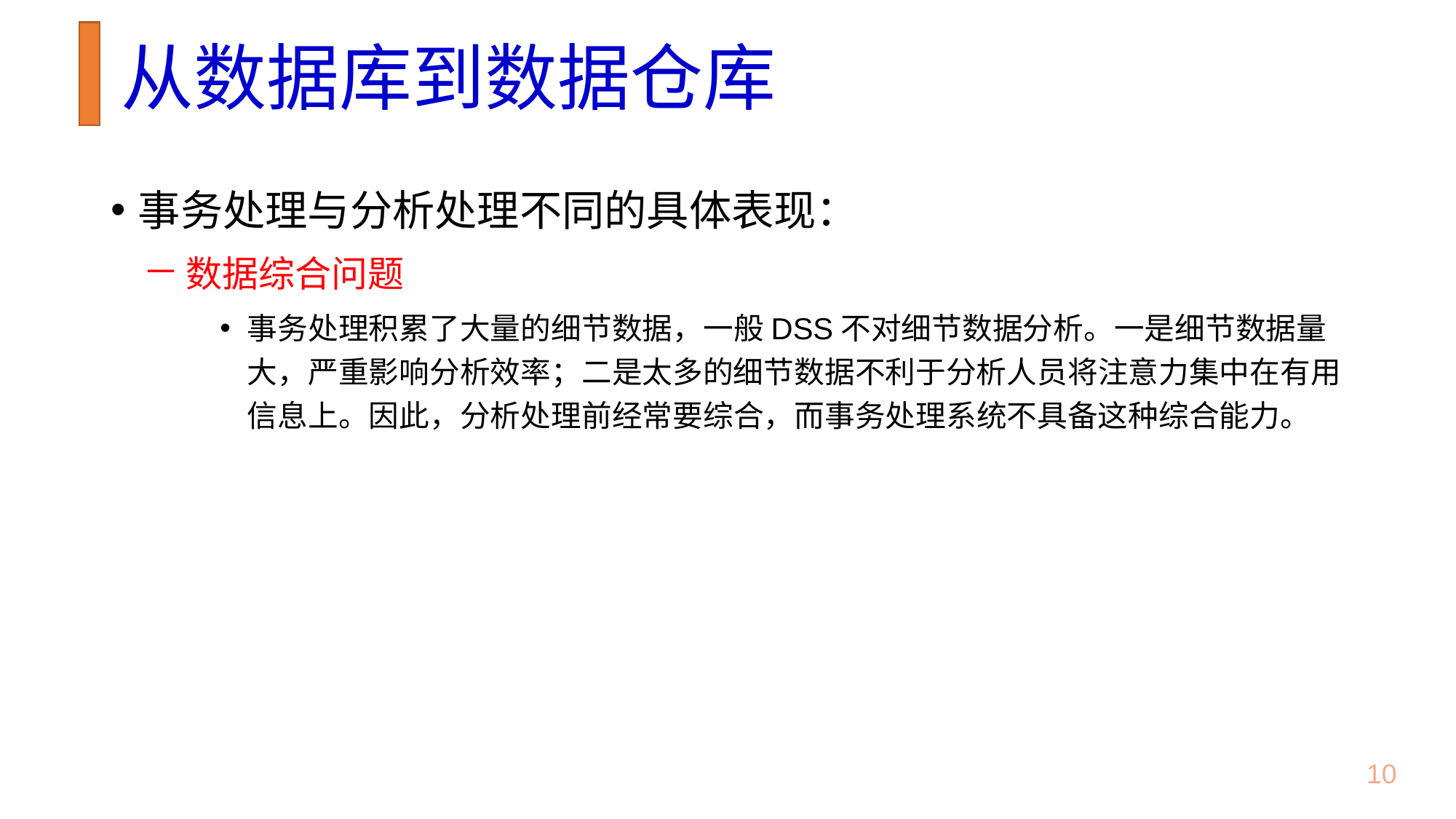

# 从数据库到数据仓库
事务处理与分析处理不同的具体表现：
数据综合问题
事务处理积累了大量的细节数据，一般DSS不对细节数据分析。一是细节数据量大，严重影响分析效率；二是太多的细节数据不利于分析人员将注意力集中在有用信息上。因此，分析处理前经常要综合，而事务处理系统不具备这种综合能力。
10